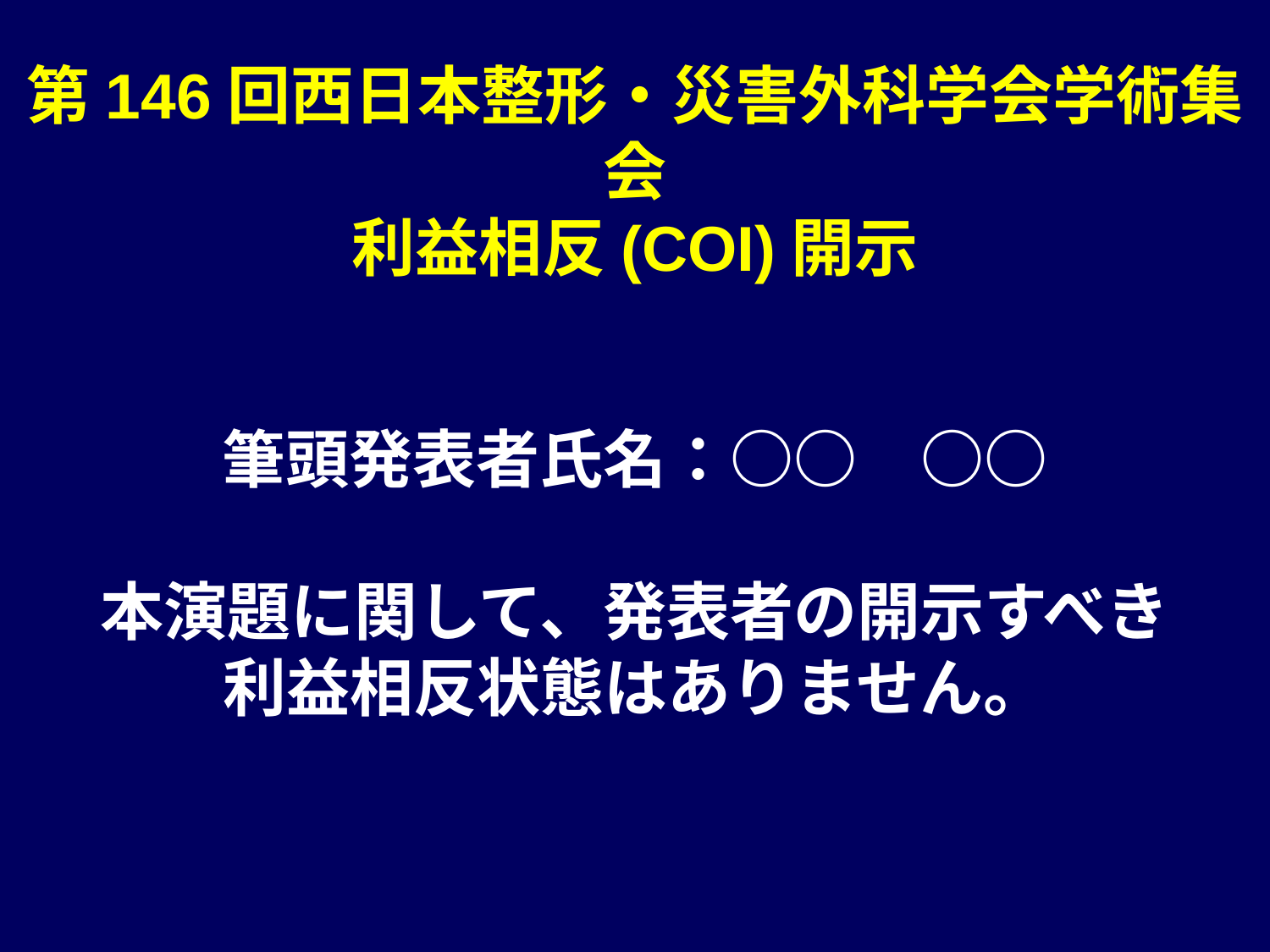

# 第146回西日本整形・災害外科学会学術集会 利益相反(COI)開示 筆頭発表者氏名：○○　○○ 本演題に関して、発表者の開示すべき 利益相反状態はありません。